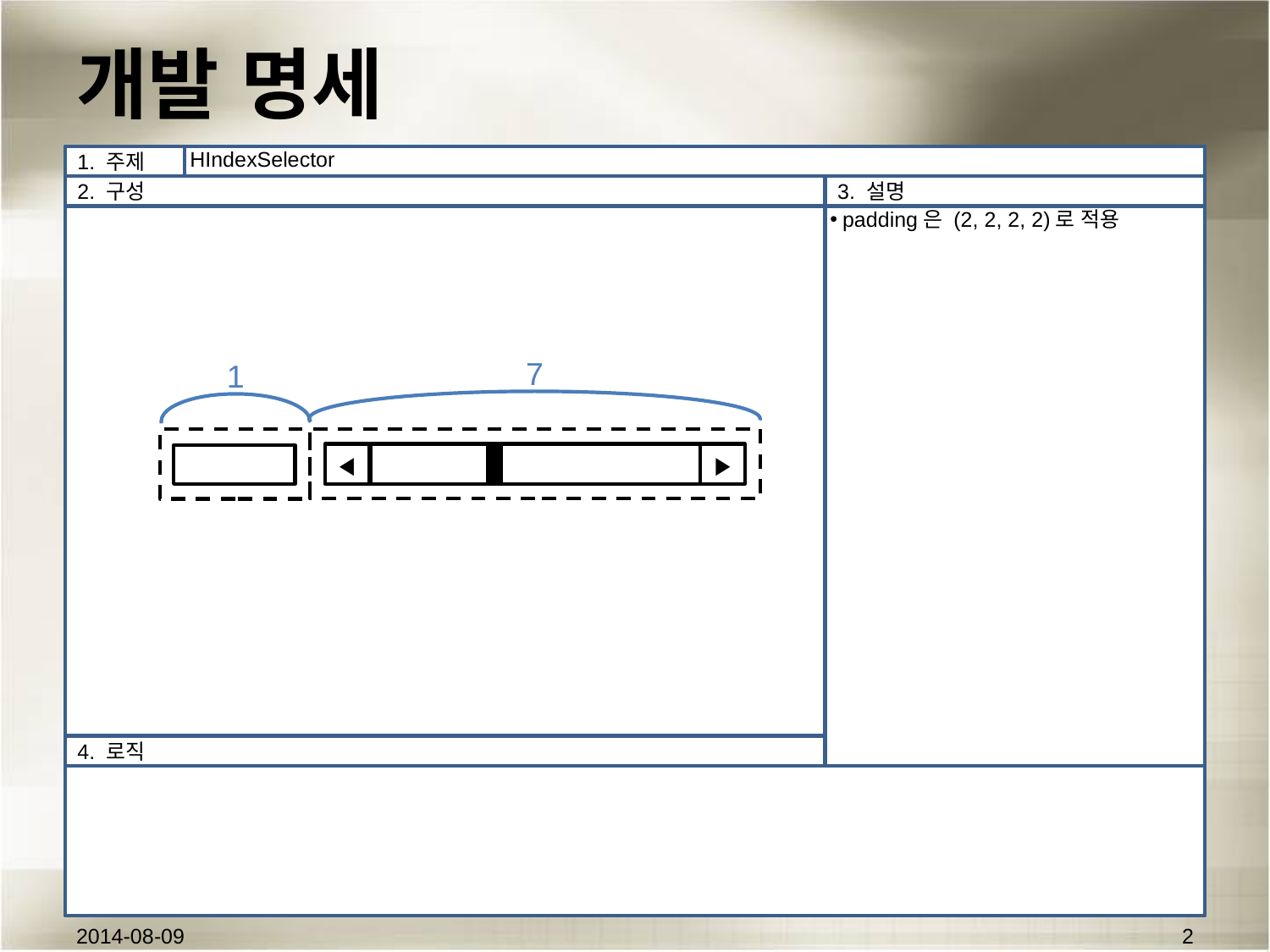

# 개발 명세

HIndexSelector
padding은 (2, 2, 2, 2)로 적용
7

1

◀

▶

2014-08-09
2